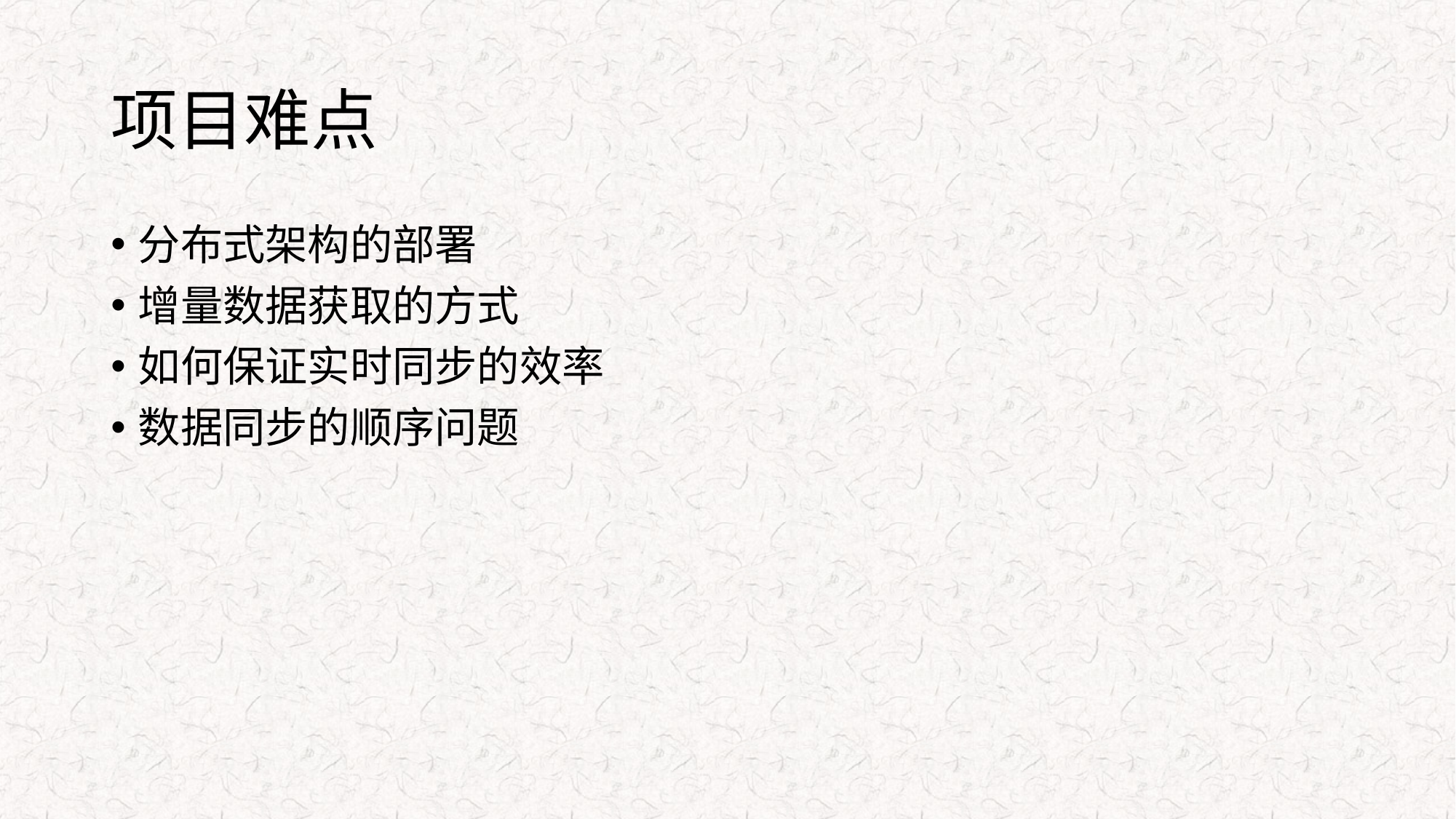

# 项目难点
分布式架构的部署
增量数据获取的方式
如何保证实时同步的效率
数据同步的顺序问题